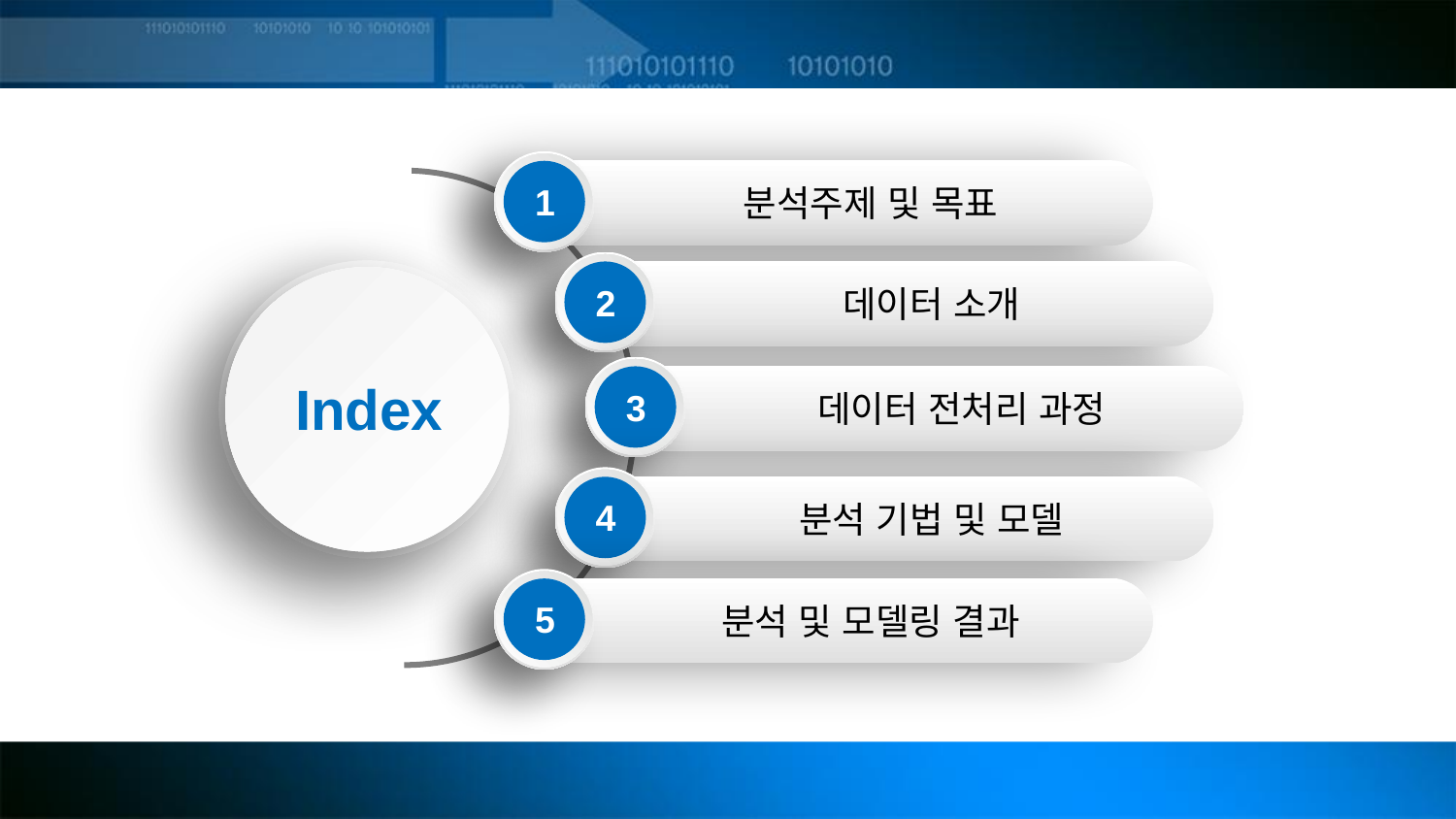

1
분석주제 및 목표

2
데이터 소개

Index

3
데이터 전처리 과정

4
분석 기법 및 모델

5
분석 및 모델링 결과